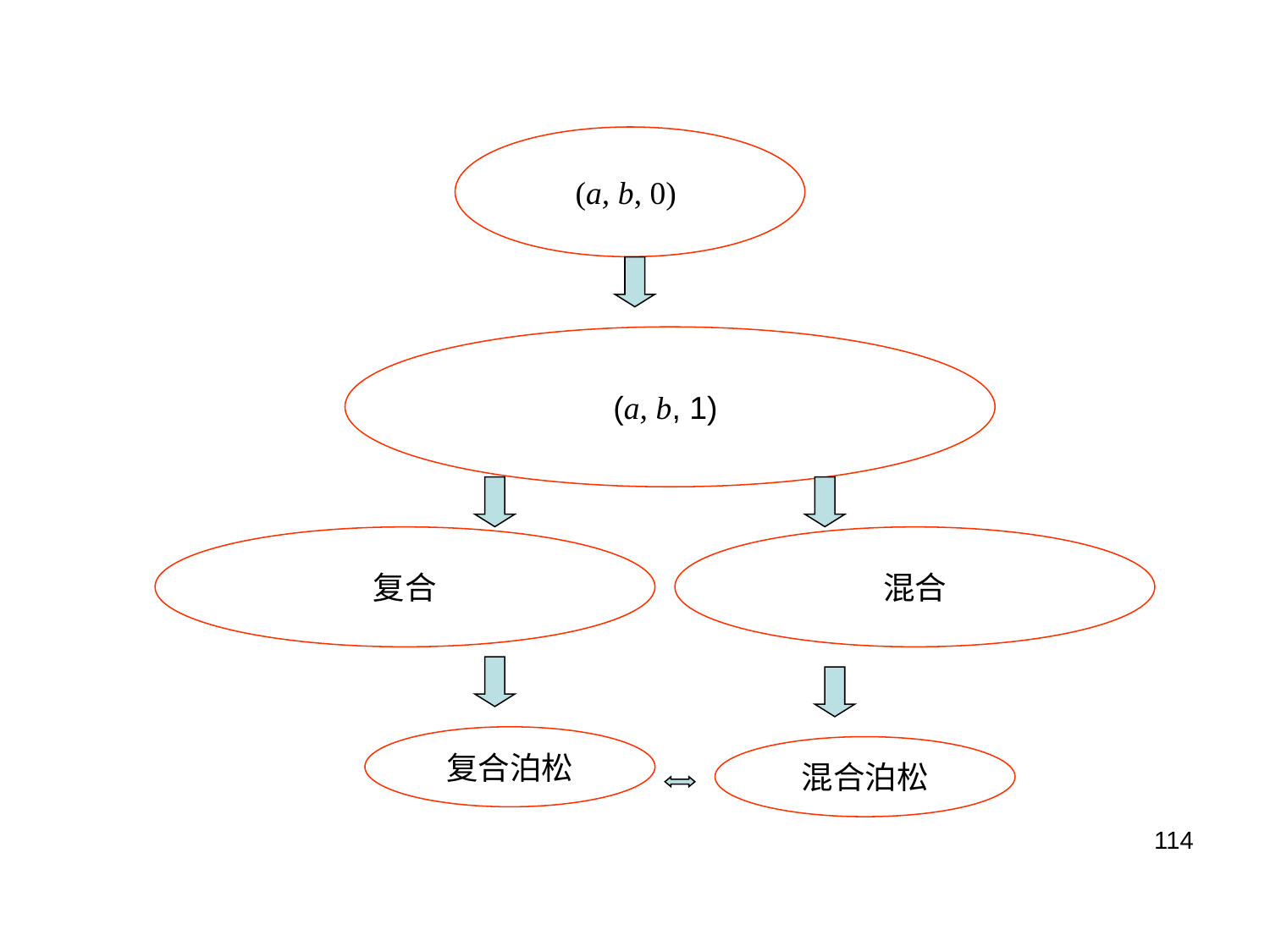

(a, b, 0)

(a, b, 1)

复合
混合

复合泊松
混合泊松

114